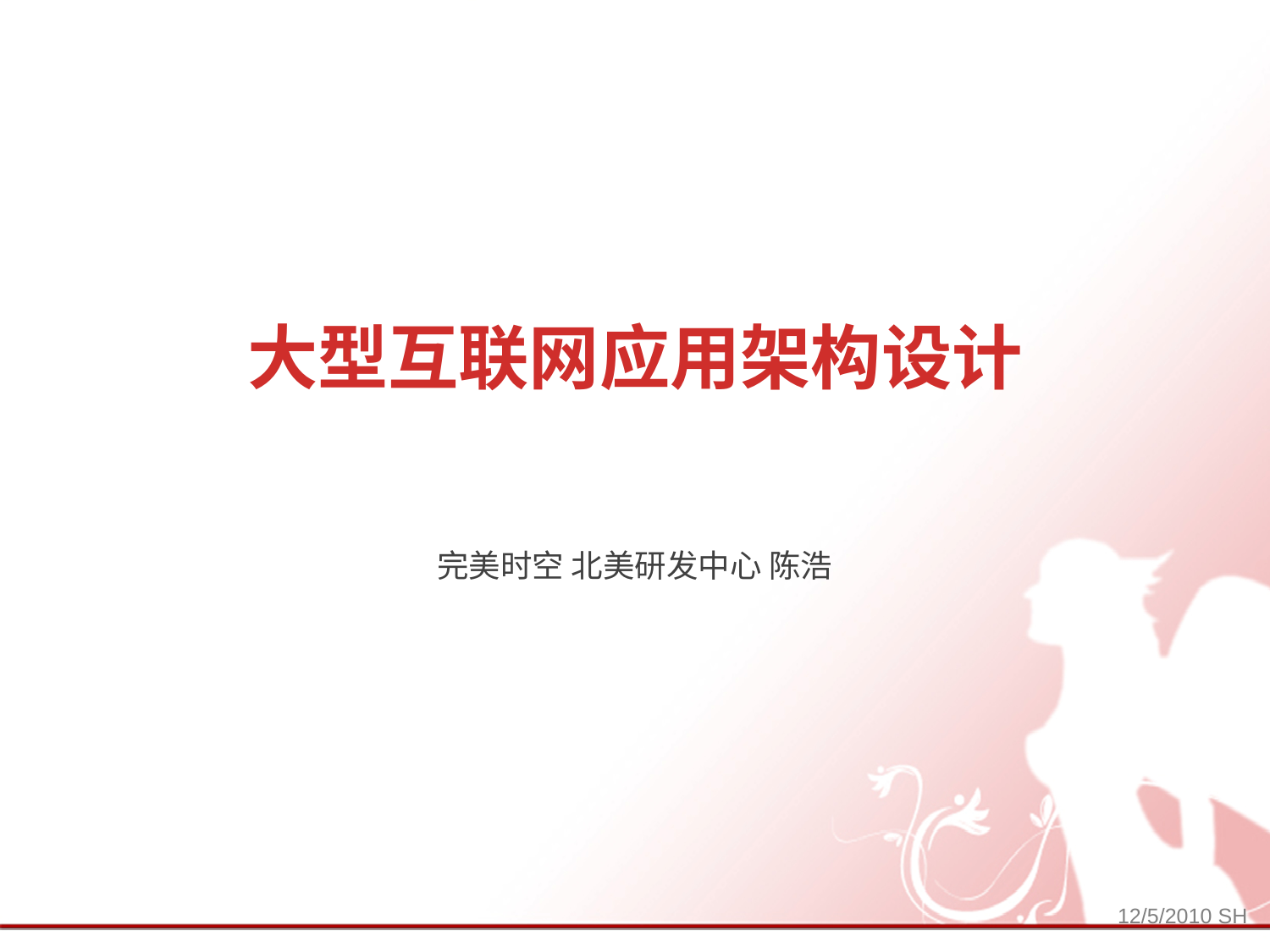

# 大型互联网应用架构设计
完美时空 北美研发中心 陈浩
12/5/2010 SH